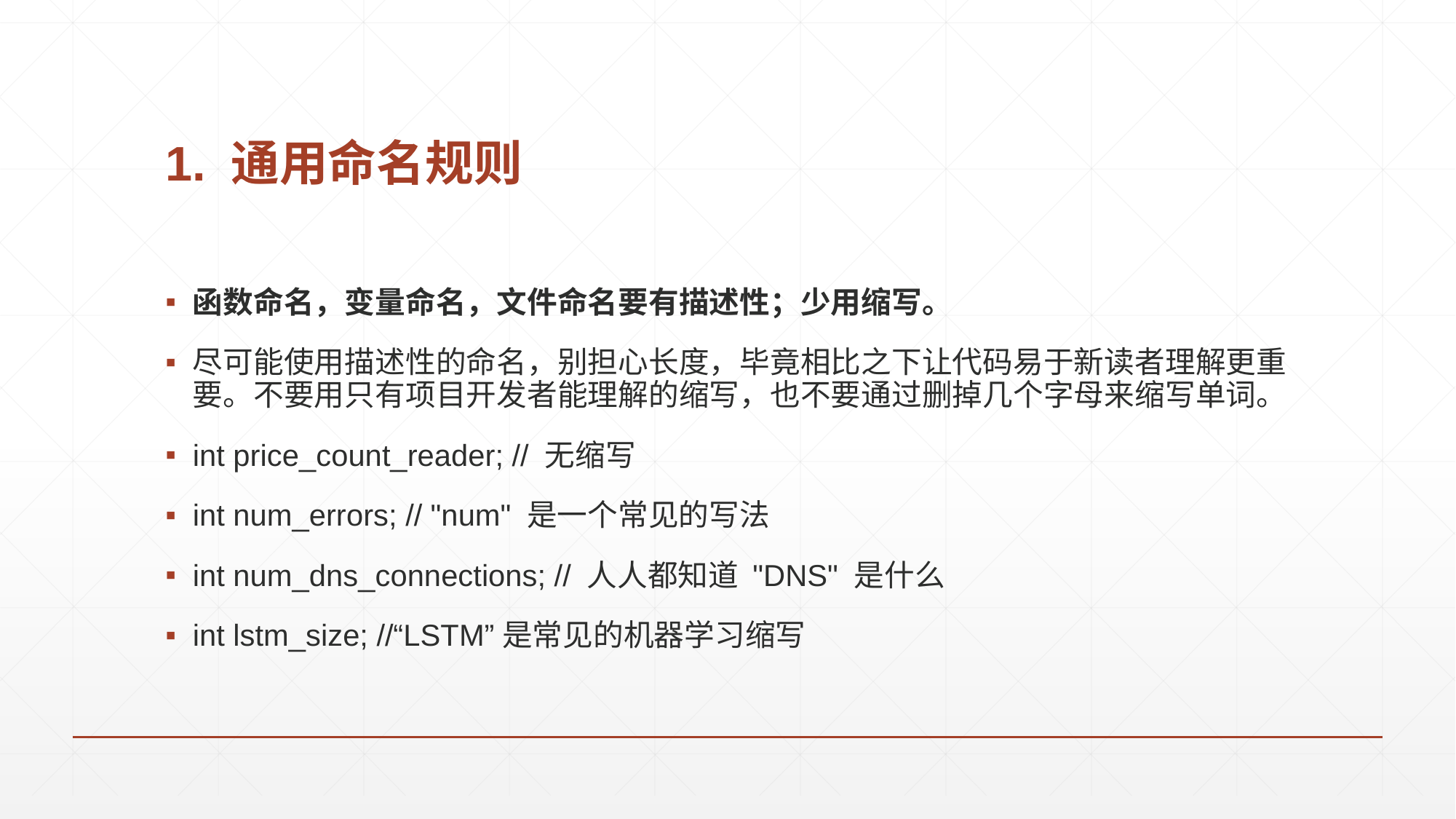

# 1. 通用命名规则
函数命名，变量命名，文件命名要有描述性；少用缩写。
尽可能使用描述性的命名，别担心长度，毕竟相比之下让代码易于新读者理解更重要。不要用只有项目开发者能理解的缩写，也不要通过删掉几个字母来缩写单词。
int price_count_reader; // 无缩写
int num_errors; // "num" 是一个常见的写法
int num_dns_connections; // 人人都知道 "DNS" 是什么
int lstm_size; //“LSTM”是常见的机器学习缩写